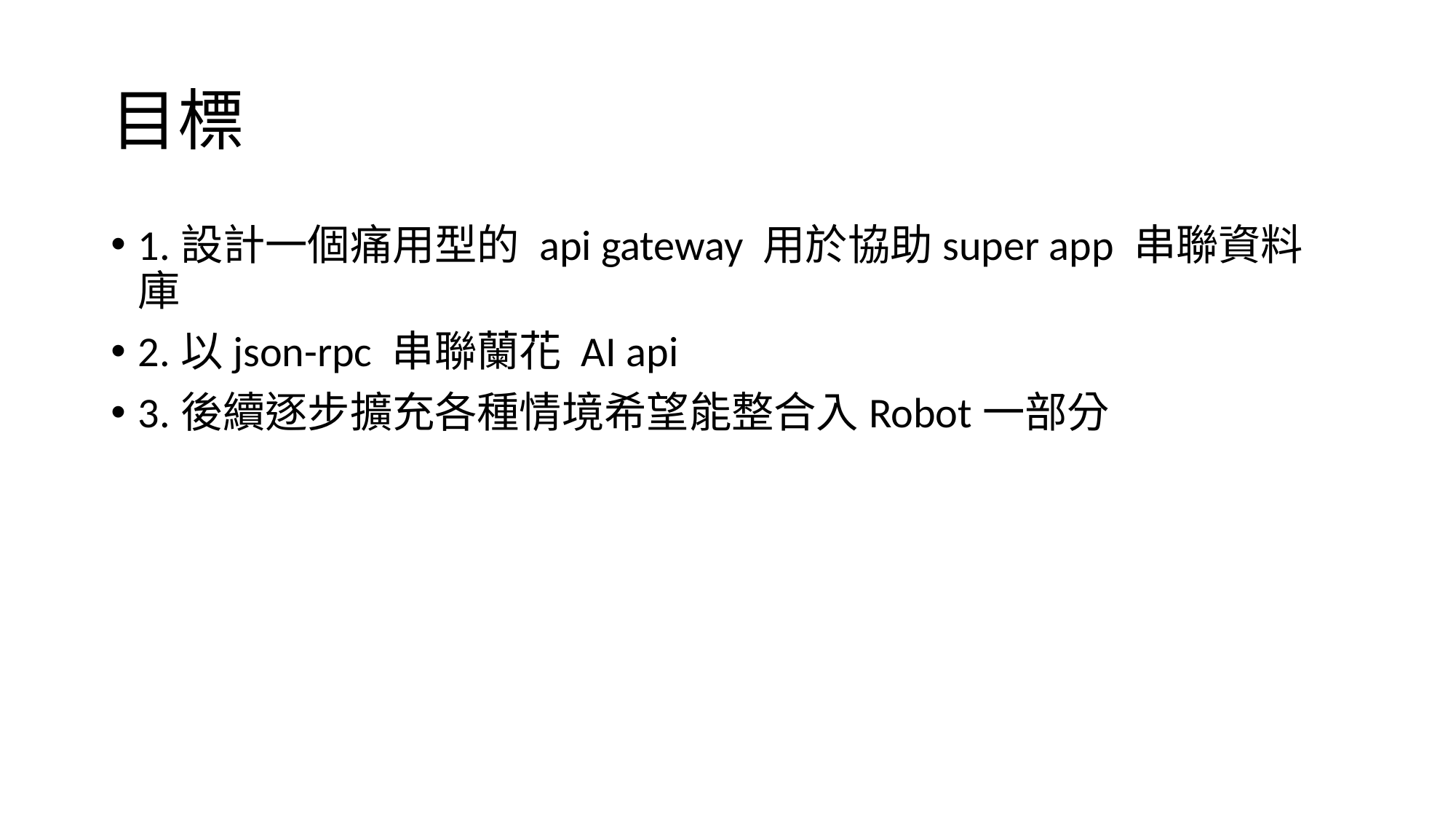

# 目標
1.設計一個痛用型的 api gateway 用於協助super app 串聯資料庫
2.以json-rpc 串聯蘭花 AI api
3.後續逐步擴充各種情境希望能整合入Robot一部分